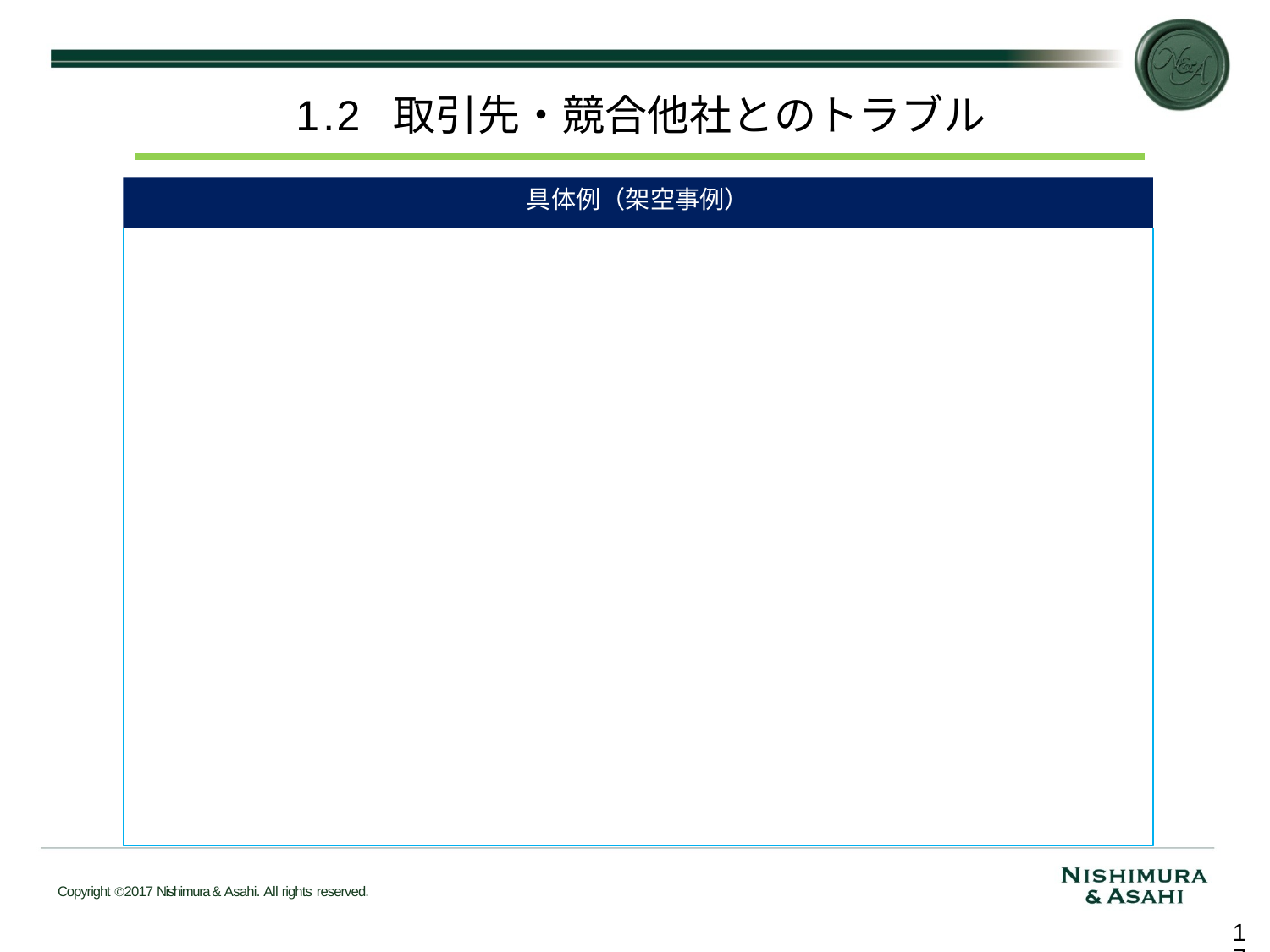

# 1.2	取引先・競合他社とのトラブル

具体例（架空事例）

Copyright Ⓒ2017 Nishimura & Asahi. All rights reserved.
17